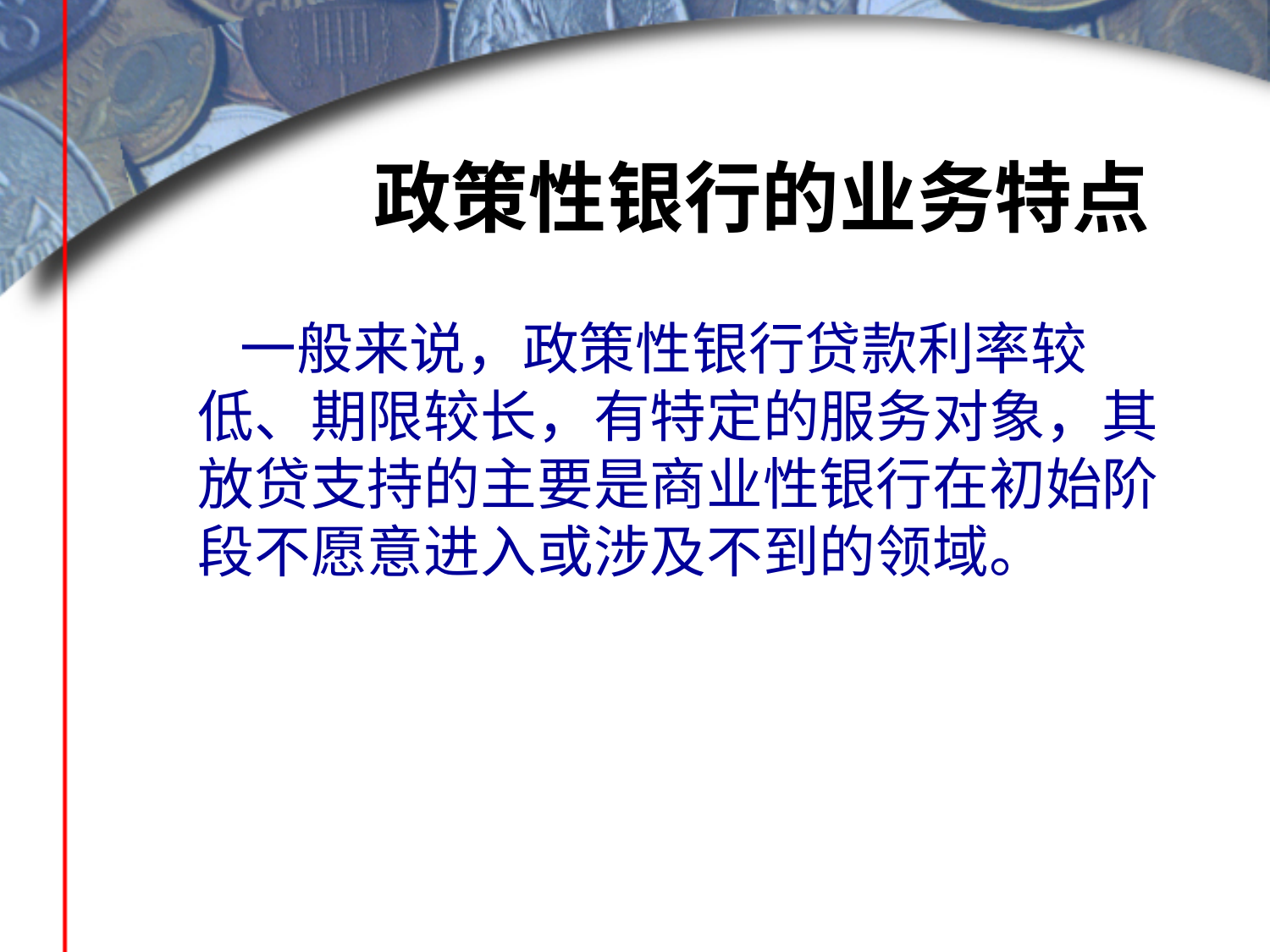

# 政策性银行的业务特点
      一般来说，政策性银行贷款利率较低、期限较长，有特定的服务对象，其放贷支持的主要是商业性银行在初始阶段不愿意进入或涉及不到的领域。